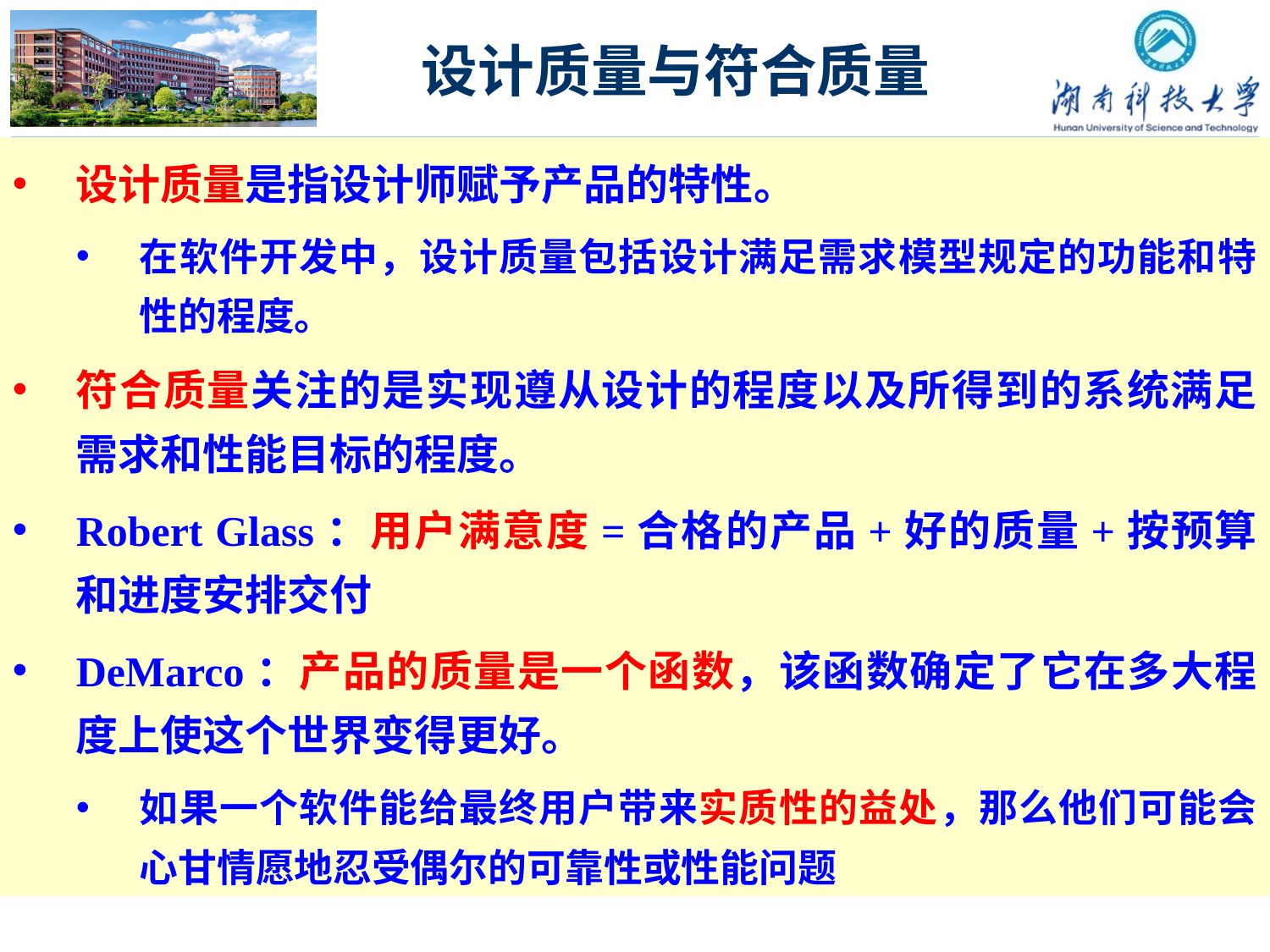

设计质量与符合质量
设计质量是指设计师赋予产品的特性。
在软件开发中，设计质量包括设计满足需求模型规定的功能和特性的程度。
符合质量关注的是实现遵从设计的程度以及所得到的系统满足需求和性能目标的程度。
Robert Glass：用户满意度=合格的产品+好的质量+按预算和进度安排交付
DeMarco：产品的质量是一个函数，该函数确定了它在多大程度上使这个世界变得更好。
如果一个软件能给最终用户带来实质性的益处，那么他们可能会心甘情愿地忍受偶尔的可靠性或性能问题
4